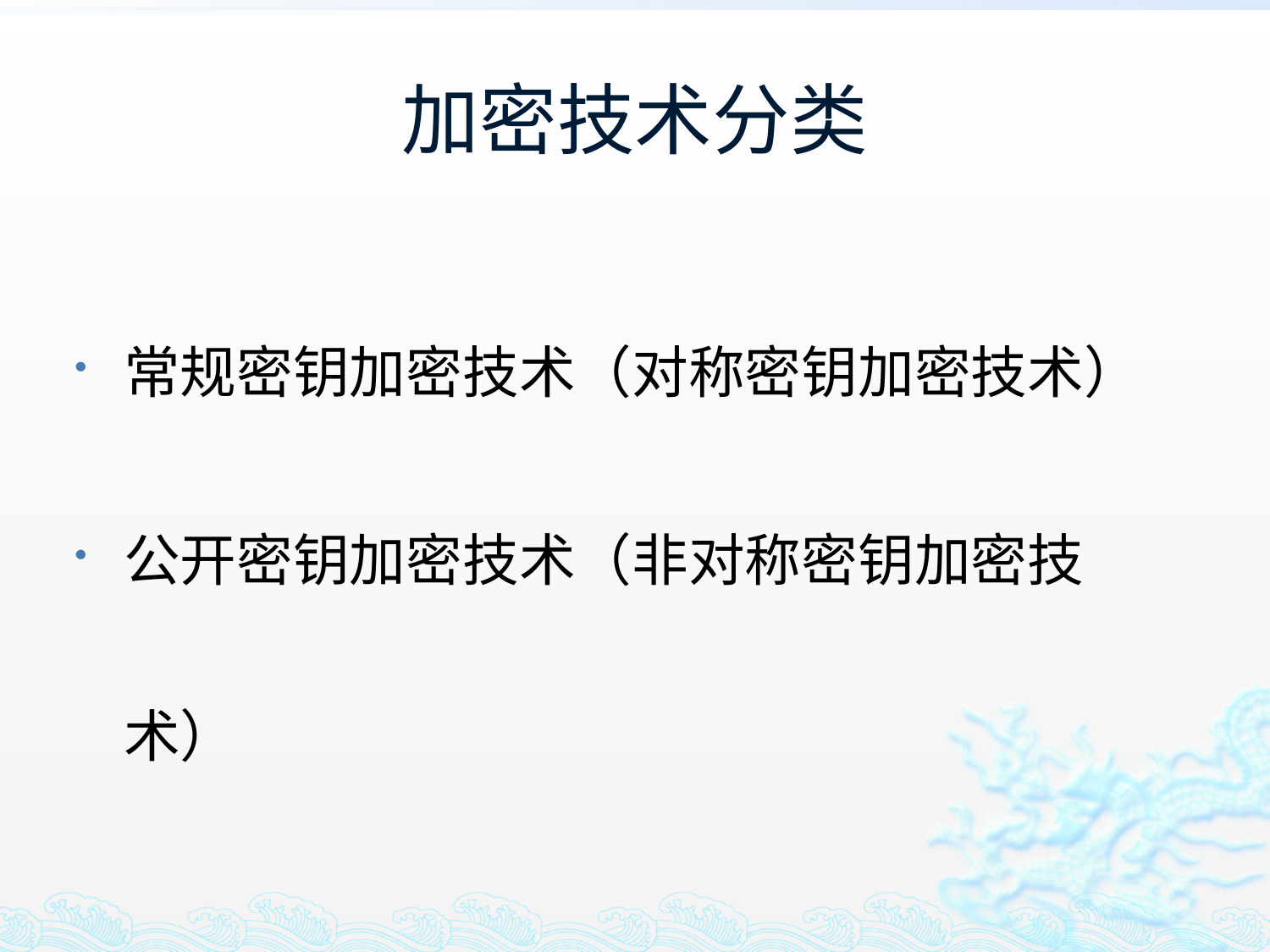

# 加密技术分类
常规密钥加密技术（对称密钥加密技术）
公开密钥加密技术（非对称密钥加密技术）